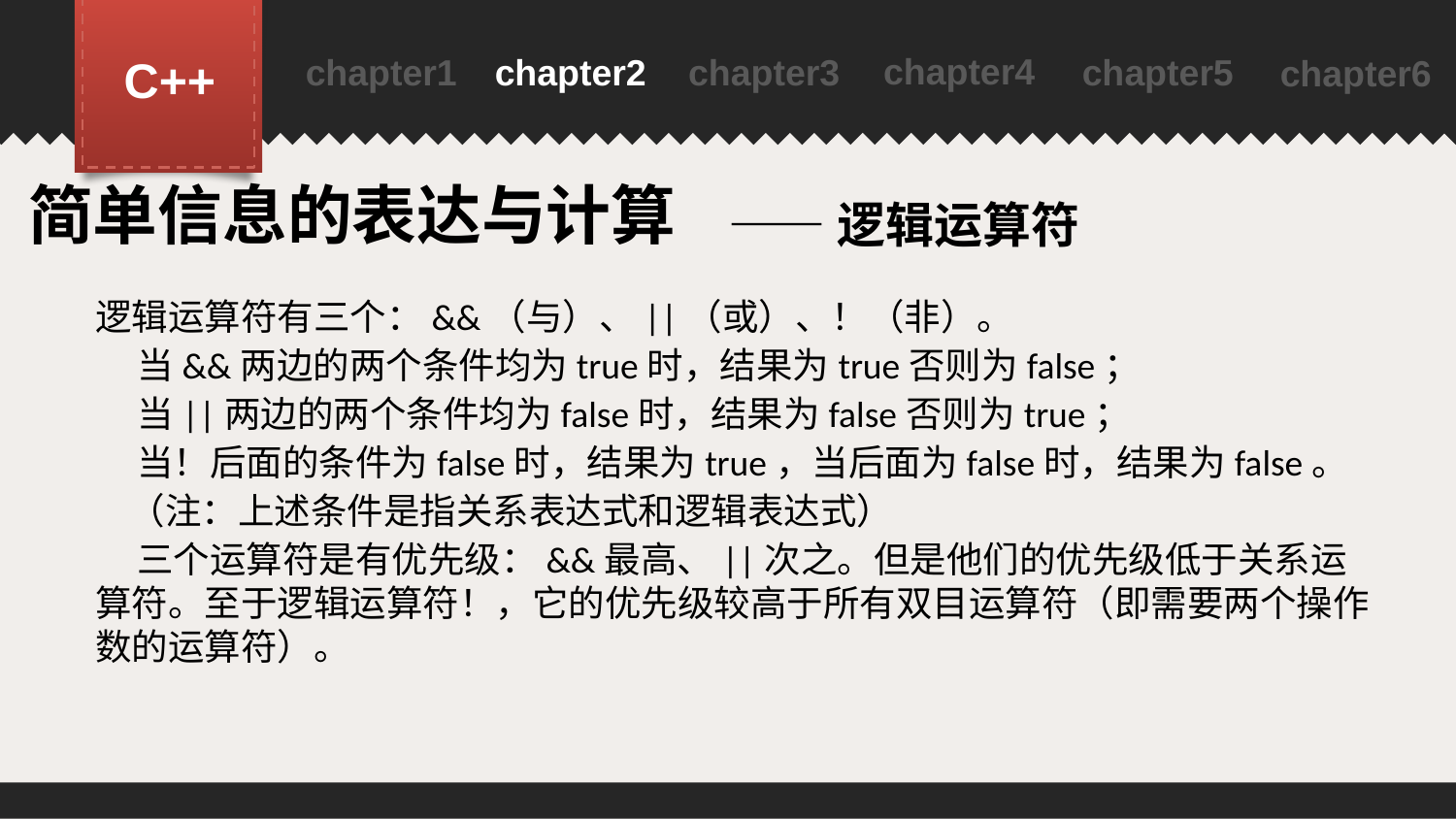

chapter4
C++
chapter1
chapter2
chapter3
chapter5
chapter6
PPT模板下载：www.1ppt.com/moban/     行业PPT模板：www.1ppt.com/hangye/
节日PPT模板：www.1ppt.com/jieri/           PPT素材下载：www.1ppt.com/sucai/
PPT背景图片：www.1ppt.com/beijing/      PPT图表下载：www.1ppt.com/tubiao/
优秀PPT下载：www.1ppt.com/xiazai/        PPT教程： www.1ppt.com/powerpoint/
Word教程： www.1ppt.com/word/              Excel教程：www.1ppt.com/excel/
资料下载：www.1ppt.com/ziliao/                PPT课件下载：www.1ppt.com/kejian/
范文下载：www.1ppt.com/fanwen/             试卷下载：www.1ppt.com/shiti/
教案下载：www.1ppt.com/jiaoan/

简单信息的表达与计算
——逻辑运算符
逻辑运算符有三个：&&（与）、||（或）、！（非）。
    当&&两边的两个条件均为true时，结果为true否则为false；
    当||两边的两个条件均为false时，结果为false否则为true；
    当！后面的条件为false时，结果为true，当后面为false时，结果为false。
   （注：上述条件是指关系表达式和逻辑表达式）
    三个运算符是有优先级：&&最高、||次之。但是他们的优先级低于关系运算符。至于逻辑运算符！，它的优先级较高于所有双目运算符（即需要两个操作数的运算符）。